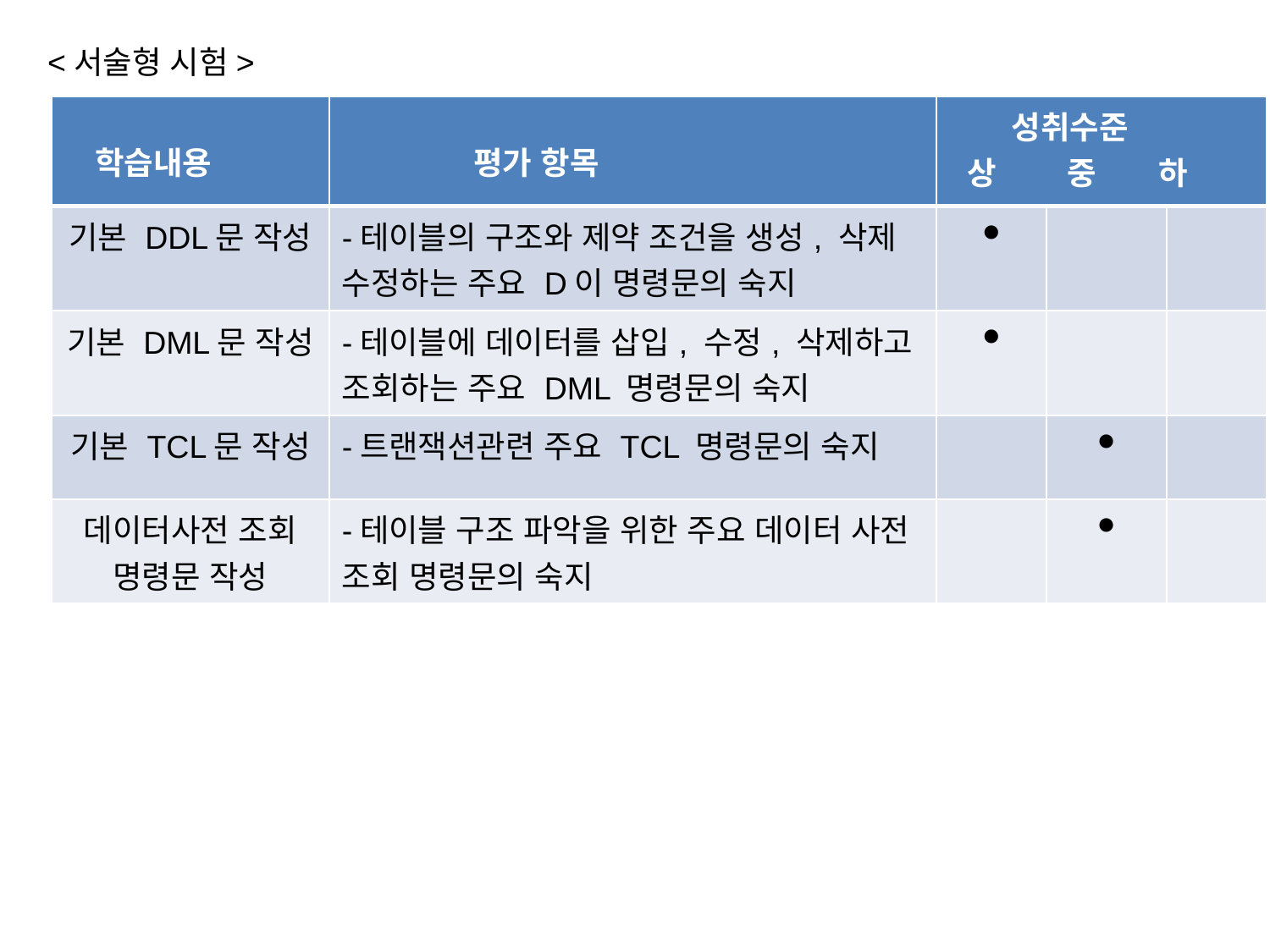

<서술형 시험>
| 학습내용 | 평가 항목 | 성취수준 상 중 하 |  |  |
| --- | --- | --- | --- | --- |
| 기본 DDL문 작성 | -테이블의 구조와 제약 조건을 생성, 삭제 수정하는 주요 D이 명령문의 숙지 | ● |  |  |
| 기본 DML문 작성 | -테이블에 데이터를 삽입, 수정, 삭제하고 조회하는 주요 DML 명령문의 숙지 | ● |  |  |
| 기본 TCL문 작성 | -트랜잭션관련 주요 TCL 명령문의 숙지 |  | ● |  |
| 데이터사전 조회 명령문 작성 | -테이블 구조 파악을 위한 주요 데이터 사전 조회 명령문의 숙지 |  | ● |  |